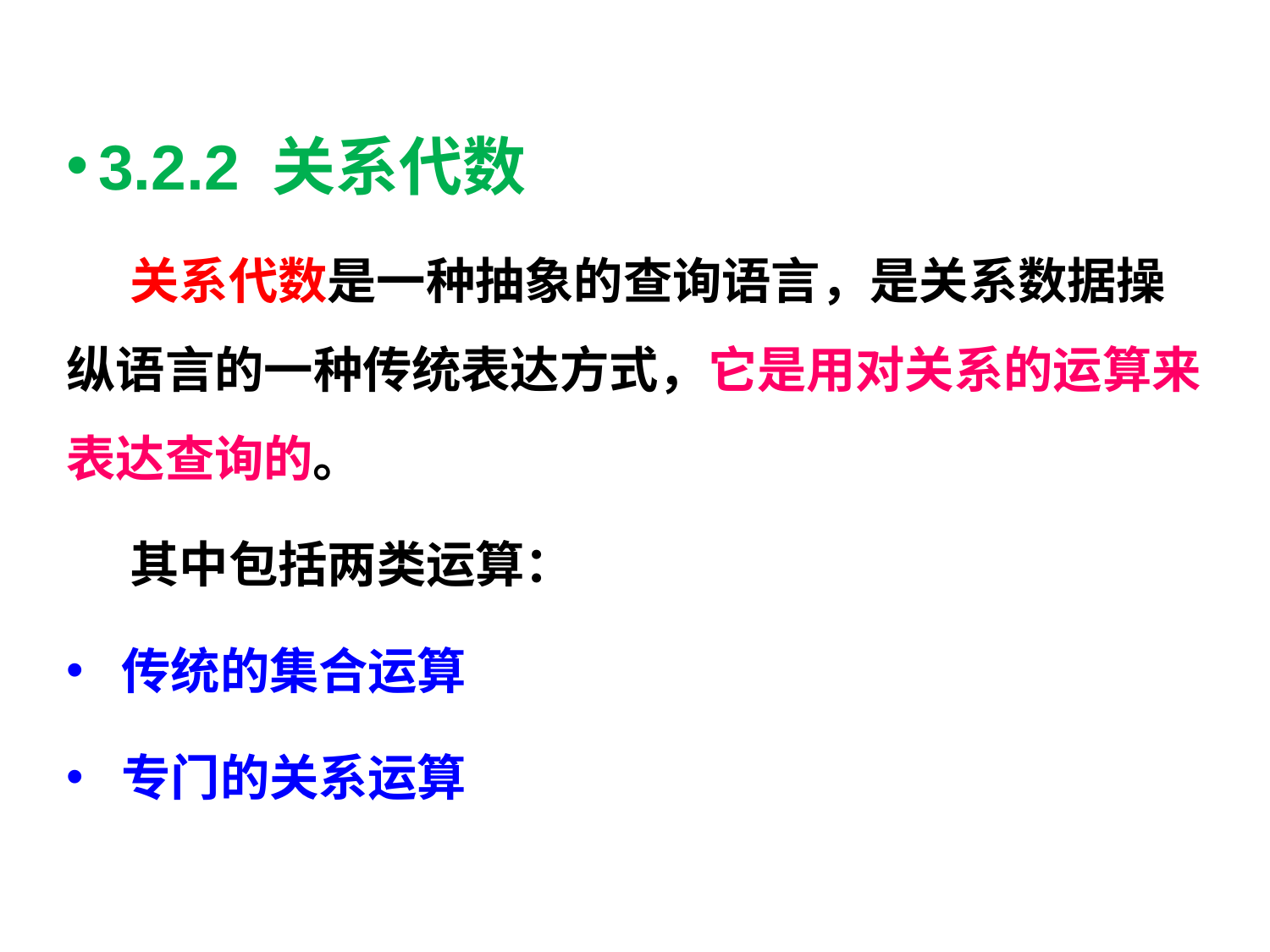

3.2.2 关系代数
关系代数是一种抽象的查询语言，是关系数据操纵语言的一种传统表达方式，它是用对关系的运算来表达查询的。
其中包括两类运算：
 传统的集合运算
 专门的关系运算